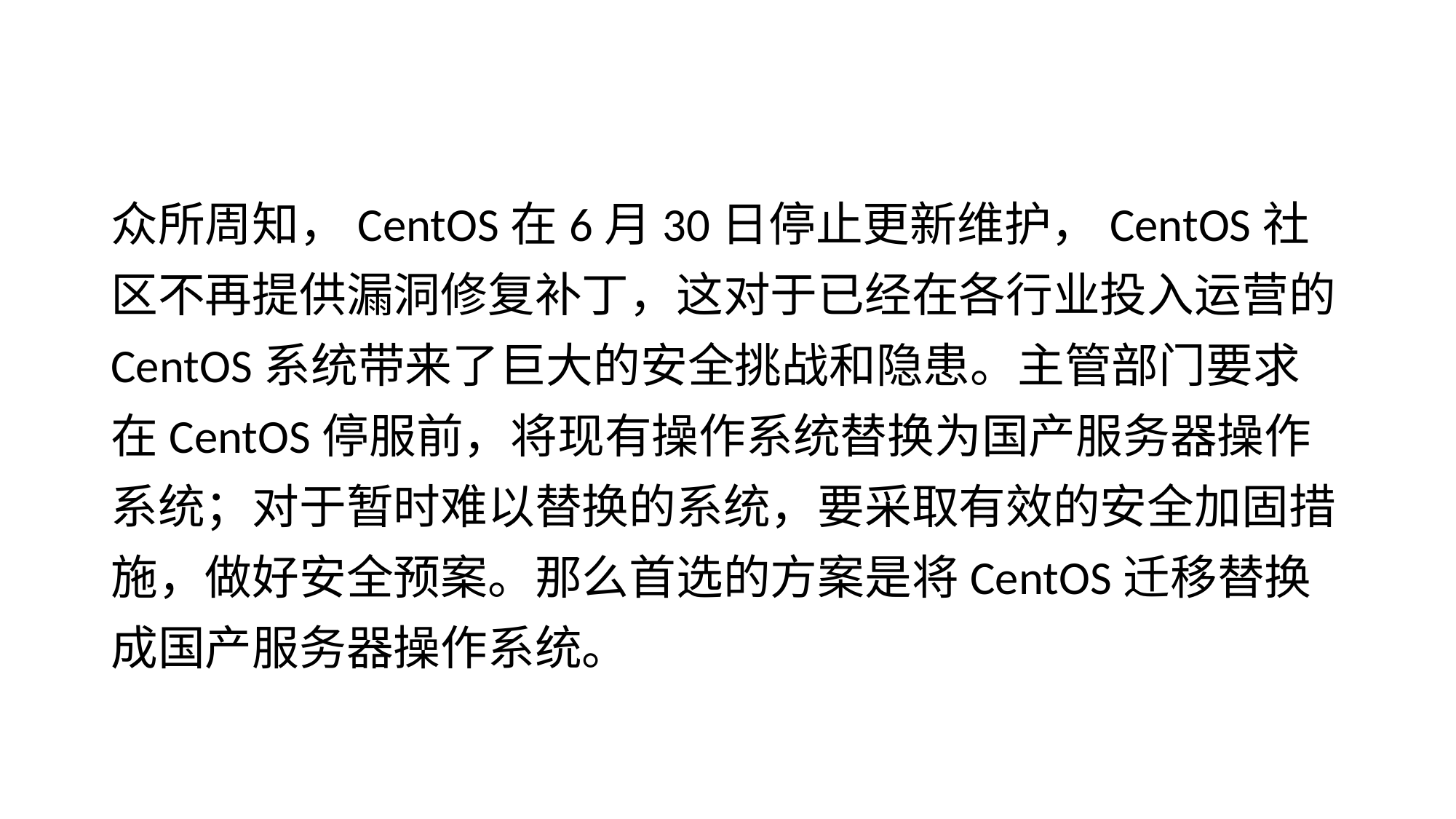

众所周知，CentOS在6月30日停止更新维护，CentOS社区不再提供漏洞修复补丁，这对于已经在各行业投入运营的CentOS系统带来了巨大的安全挑战和隐患。主管部门要求在CentOS停服前，将现有操作系统替换为国产服务器操作系统；对于暂时难以替换的系统，要采取有效的安全加固措施，做好安全预案。那么首选的方案是将CentOS迁移替换成国产服务器操作系统。